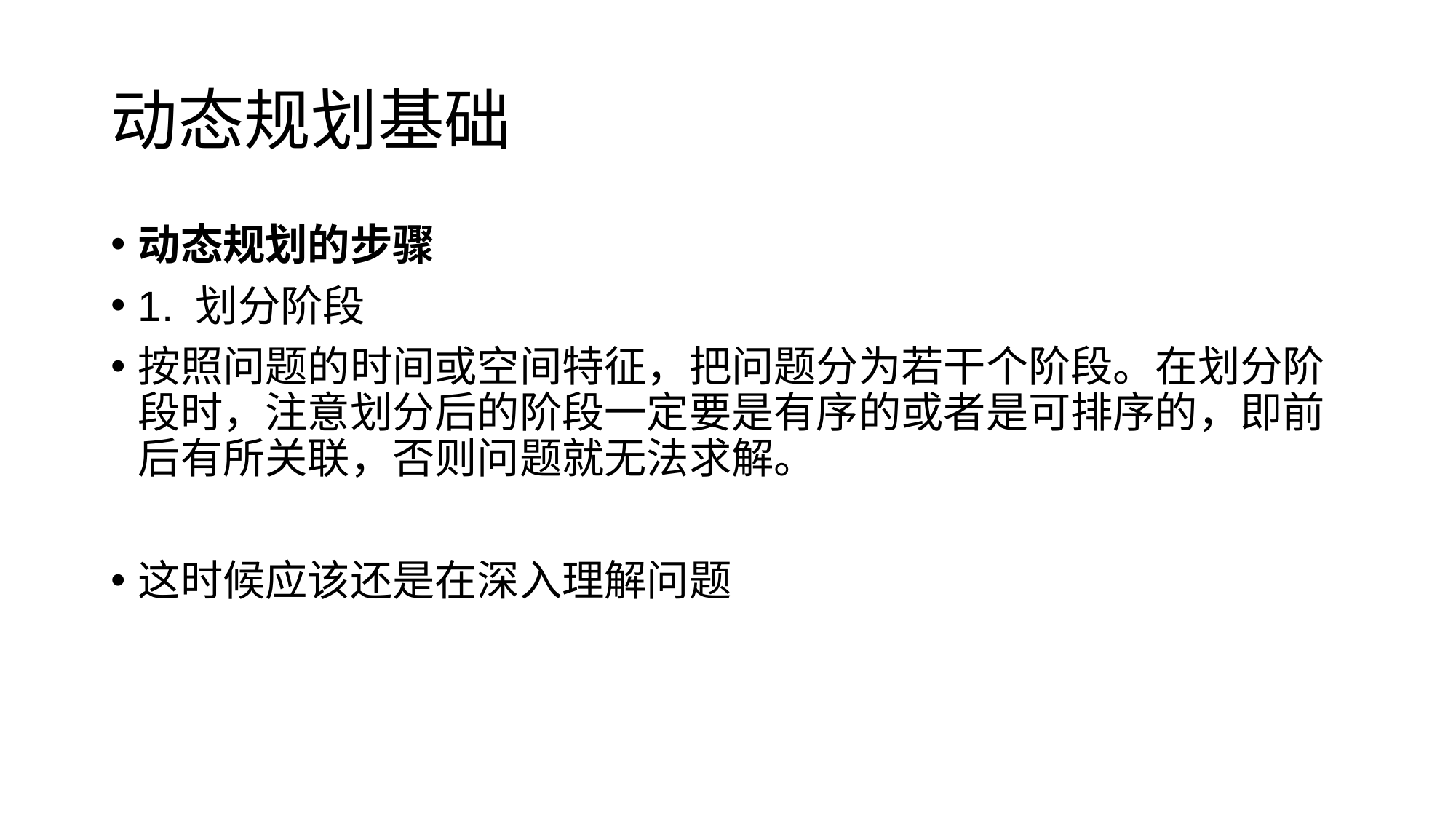

# 动态规划基础
动态规划的步骤
1. 划分阶段
按照问题的时间或空间特征，把问题分为若干个阶段。在划分阶段时，注意划分后的阶段一定要是有序的或者是可排序的，即前后有所关联，否则问题就无法求解。

这时候应该还是在深入理解问题